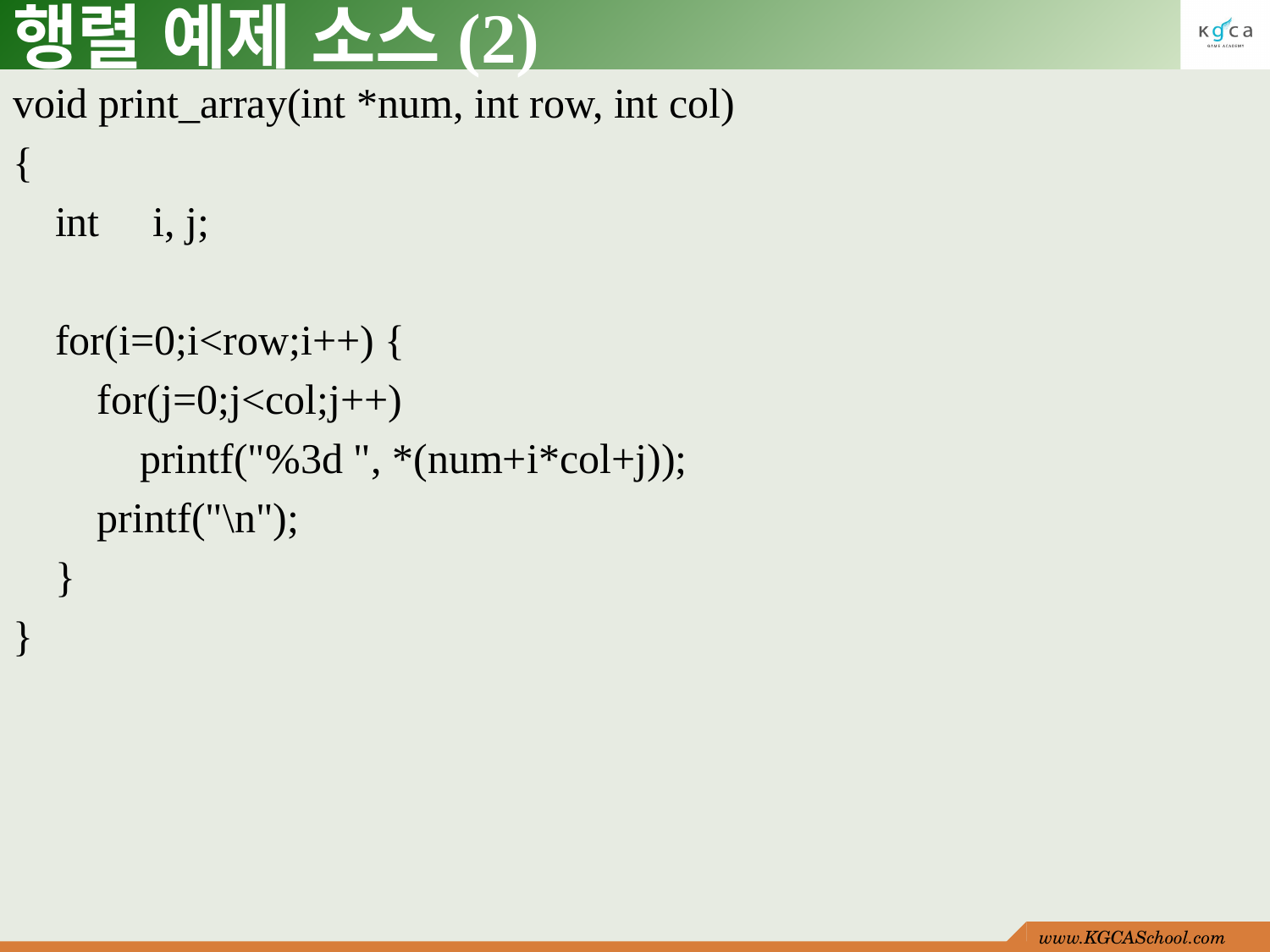

# 행렬 예제 소스(2)
void print_array(int *num, int row, int col)
{
    int     i, j;

    for(i=0;i<row;i++) {
        for(j=0;j<col;j++)
            printf("%3d ", *(num+i*col+j));
        printf("\n");
    }
}